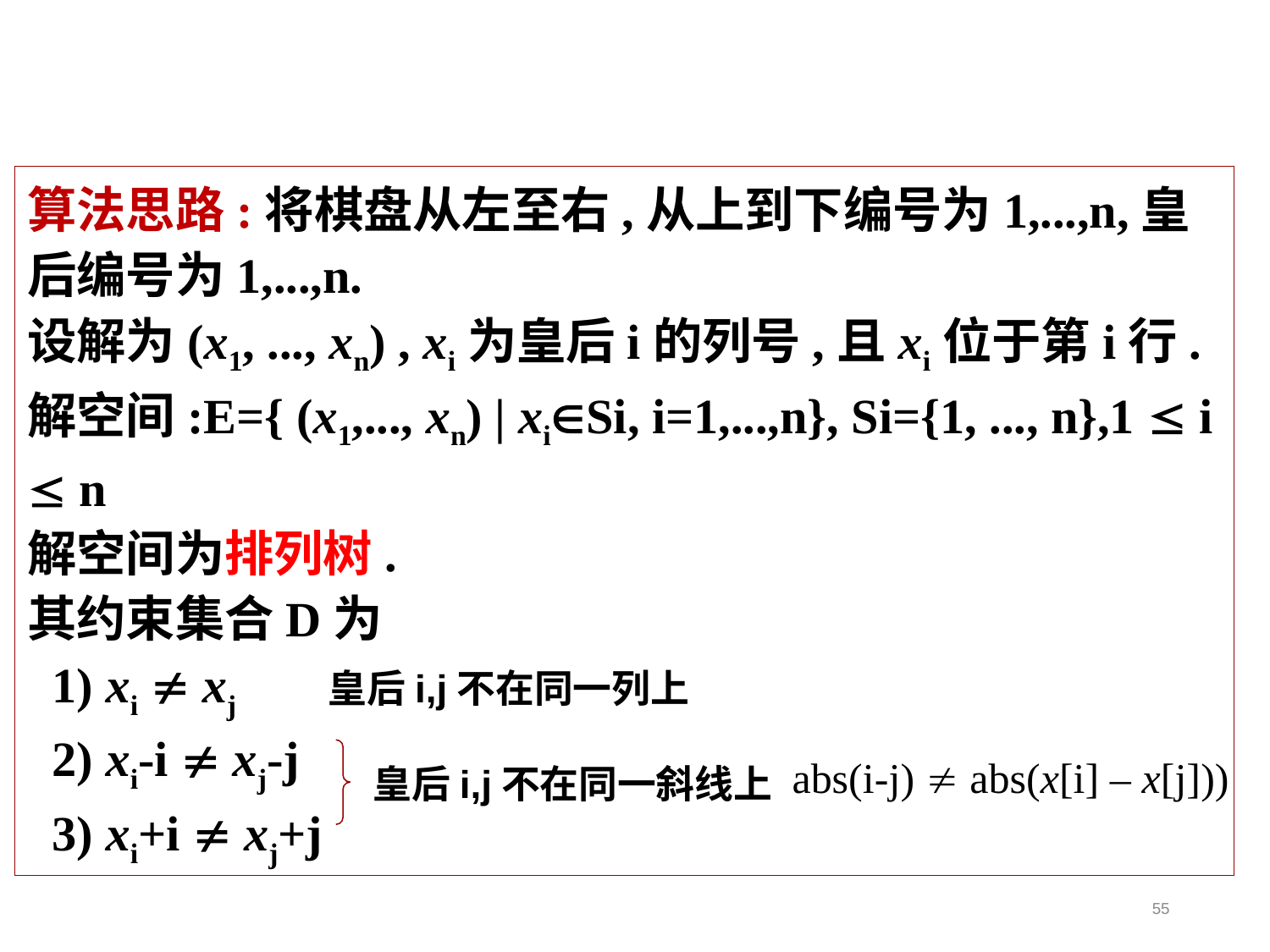

#
算法思路:将棋盘从左至右,从上到下编号为1,...,n,皇后编号为1,...,n.
设解为(x1, ..., xn) , xi为皇后i的列号,且xi位于第i行.
解空间:E={ (x1,..., xn) | xi∈Si, i=1,...,n}, Si={1, ..., n},1 ≤ i ≤ n
解空间为排列树.
其约束集合D为
  1) xi ≠ xj
  2) xi-i ≠ xj-j
  3) xi+i ≠ xj+j
皇后i,j不在同一列上

abs(i-j) ≠ abs(x[i] – x[j]))
皇后i,j不在同一斜线上
55